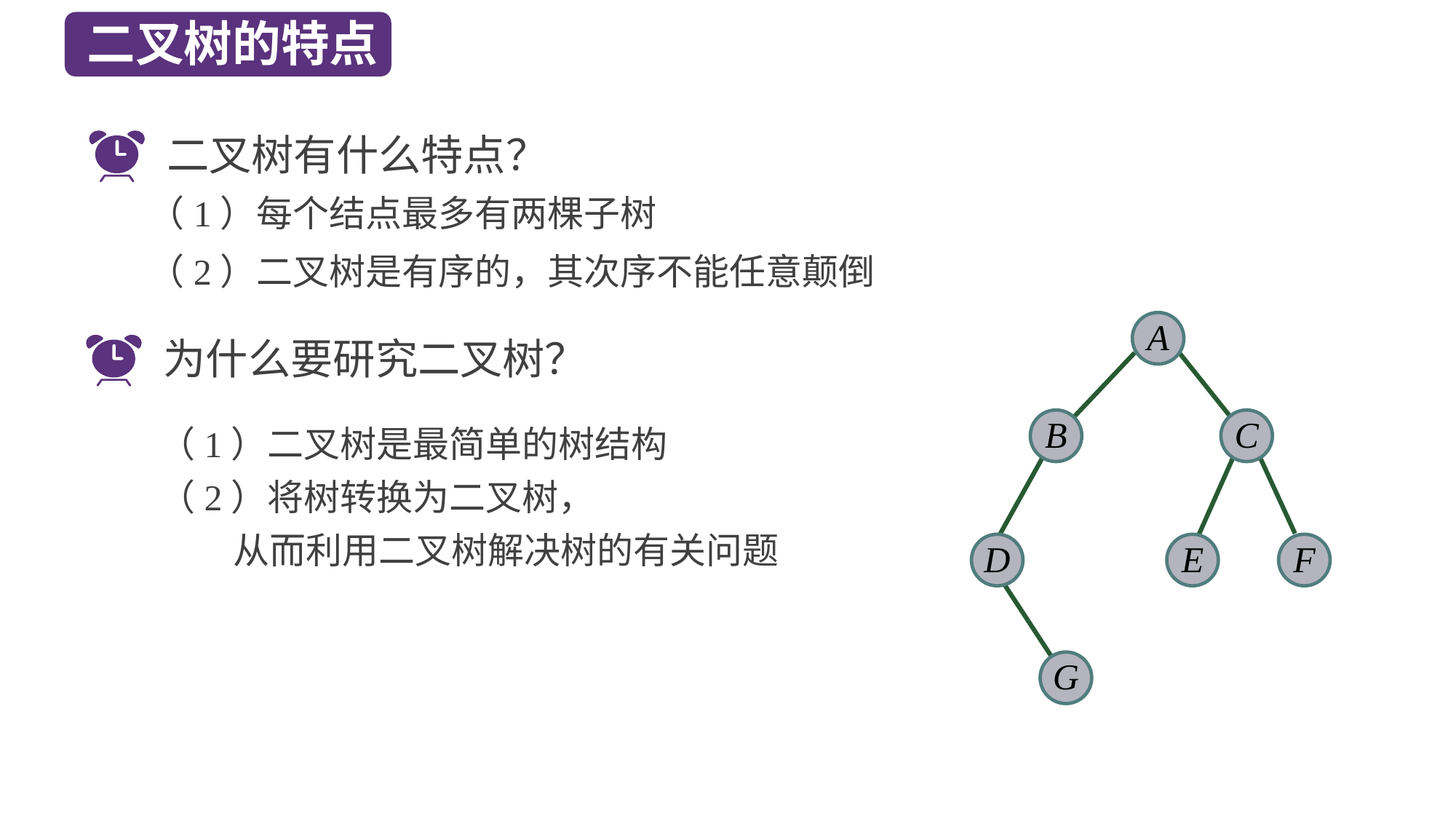

二叉树的特点

二叉树有什么特点？

（1）每个结点最多有两棵子树
（2）二叉树是有序的，其次序不能任意颠倒
A
为什么要研究二叉树？

（1）二叉树是最简单的树结构
（2）将树转换为二叉树，
        从而利用二叉树解决树的有关问题
B
C

D
E
F

G